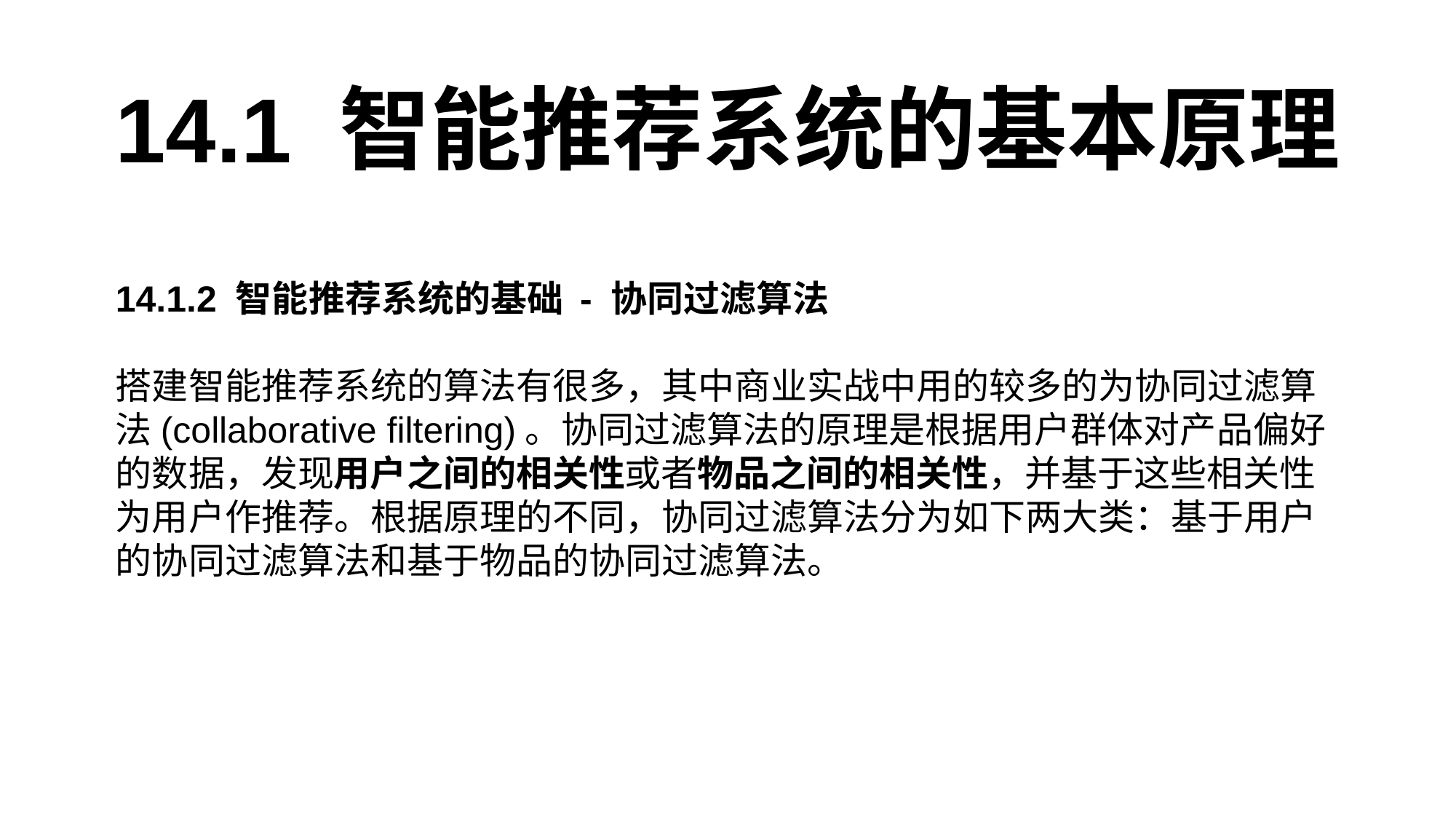

14.1 智能推荐系统的基本原理
14.1.2 智能推荐系统的基础 - 协同过滤算法

搭建智能推荐系统的算法有很多，其中商业实战中用的较多的为协同过滤算法(collaborative filtering)。协同过滤算法的原理是根据用户群体对产品偏好的数据，发现用户之间的相关性或者物品之间的相关性，并基于这些相关性为用户作推荐。根据原理的不同，协同过滤算法分为如下两大类：基于用户的协同过滤算法和基于物品的协同过滤算法。